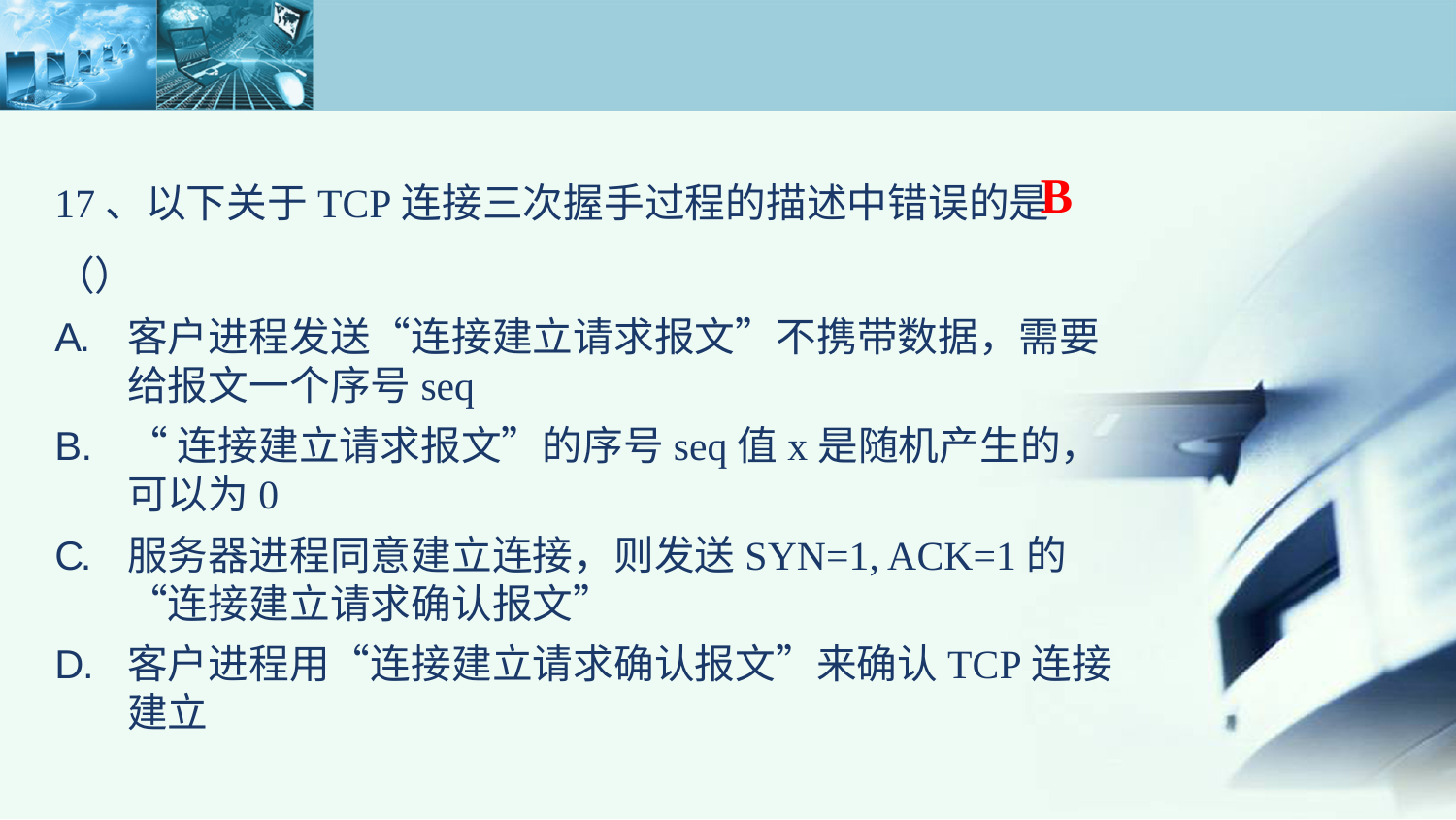

17、以下关于TCP连接三次握手过程的描述中错误的是（）
客户进程发送“连接建立请求报文”不携带数据，需要给报文一个序号seq
“连接建立请求报文”的序号seq值x是随机产生的，可以为0
服务器进程同意建立连接，则发送SYN=1, ACK=1的“连接建立请求确认报文”
客户进程用“连接建立请求确认报文”来确认TCP连接建立
B